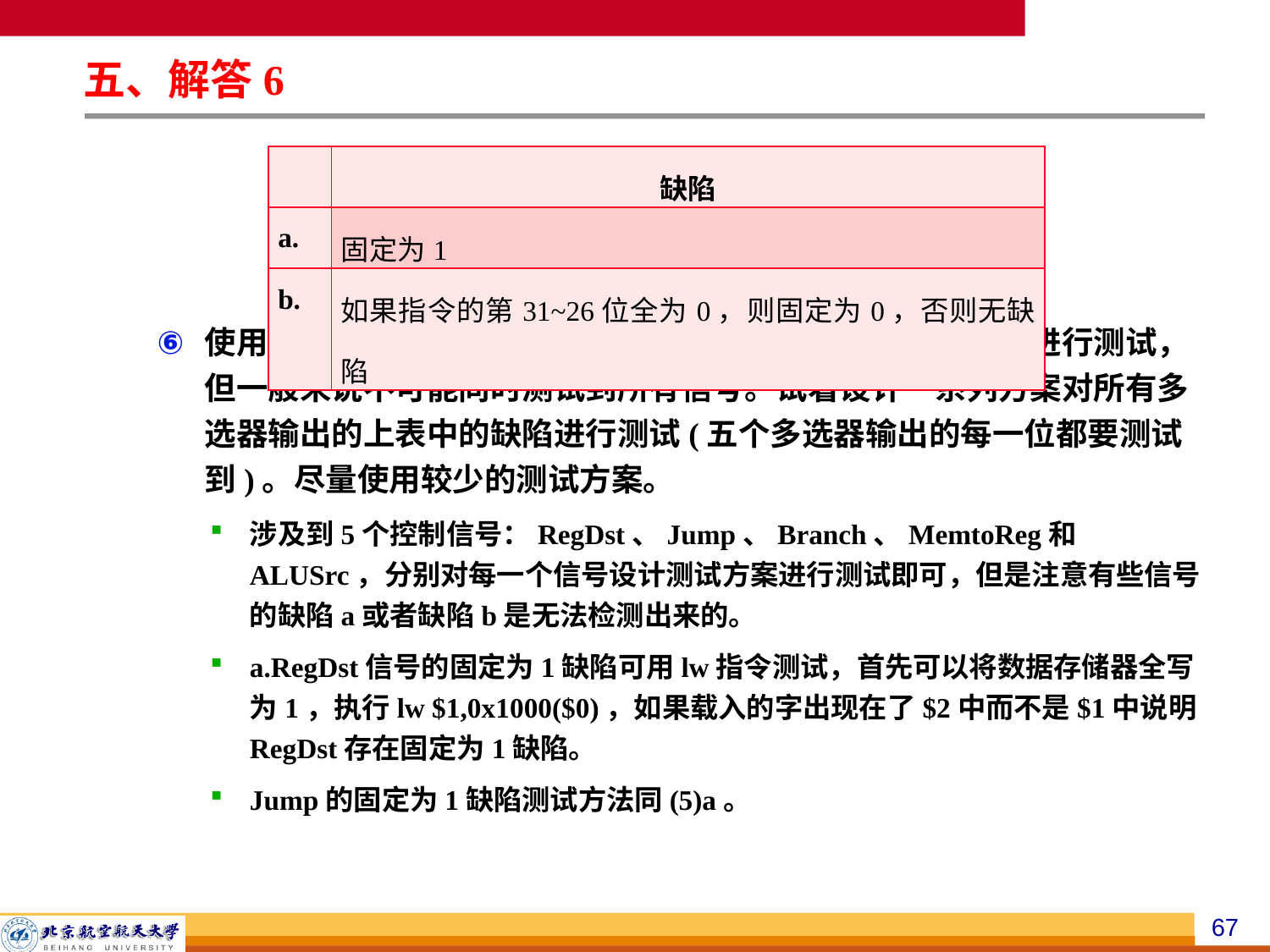

五、解答6

使用第①问中描述的测试方案，可以一次对几个不同的信号进行测试，但一般来说不可能同时测试到所有信号。试着设计一系列方案对所有多选器输出的上表中的缺陷进行测试(五个多选器输出的每一位都要测试到)。尽量使用较少的测试方案。
涉及到5个控制信号：RegDst、Jump、Branch、MemtoReg和ALUSrc，分别对每一个信号设计测试方案进行测试即可，但是注意有些信号的缺陷a或者缺陷b是无法检测出来的。
a.RegDst信号的固定为1缺陷可用lw指令测试，首先可以将数据存储器全写为1，执行lw $1,0x1000($0)，如果载入的字出现在了$2中而不是$1中说明RegDst存在固定为1缺陷。
Jump的固定为1缺陷测试方法同(5)a。
|  | 缺陷 |
| --- | --- |
| a. | 固定为1 |
| b. | 如果指令的第31~26位全为0，则固定为0，否则无缺陷 |